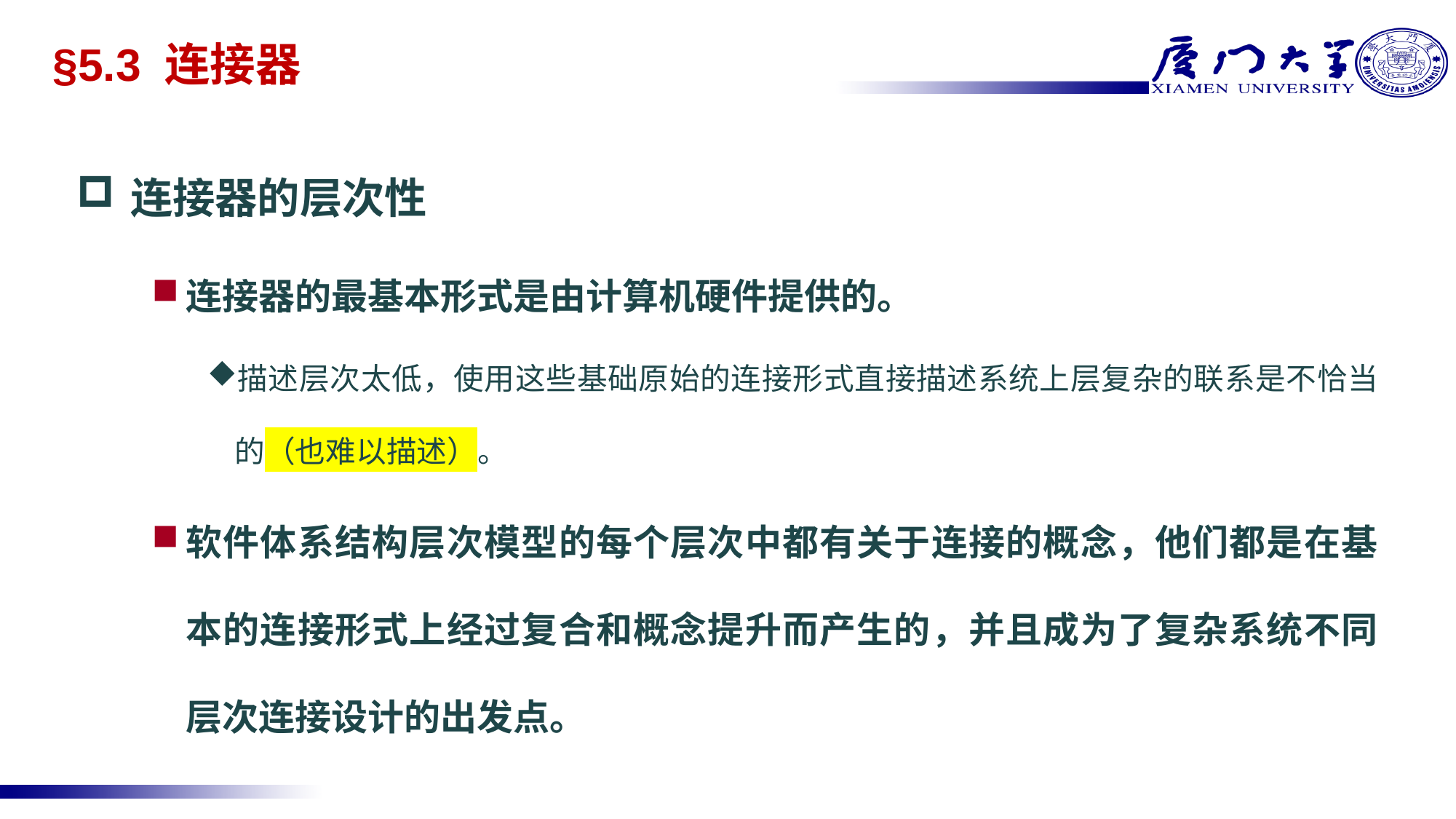

# §5.3 连接器
连接器的层次性
连接器的最基本形式是由计算机硬件提供的。
描述层次太低，使用这些基础原始的连接形式直接描述系统上层复杂的联系是不恰当的（也难以描述）。
软件体系结构层次模型的每个层次中都有关于连接的概念，他们都是在基本的连接形式上经过复合和概念提升而产生的，并且成为了复杂系统不同层次连接设计的出发点。